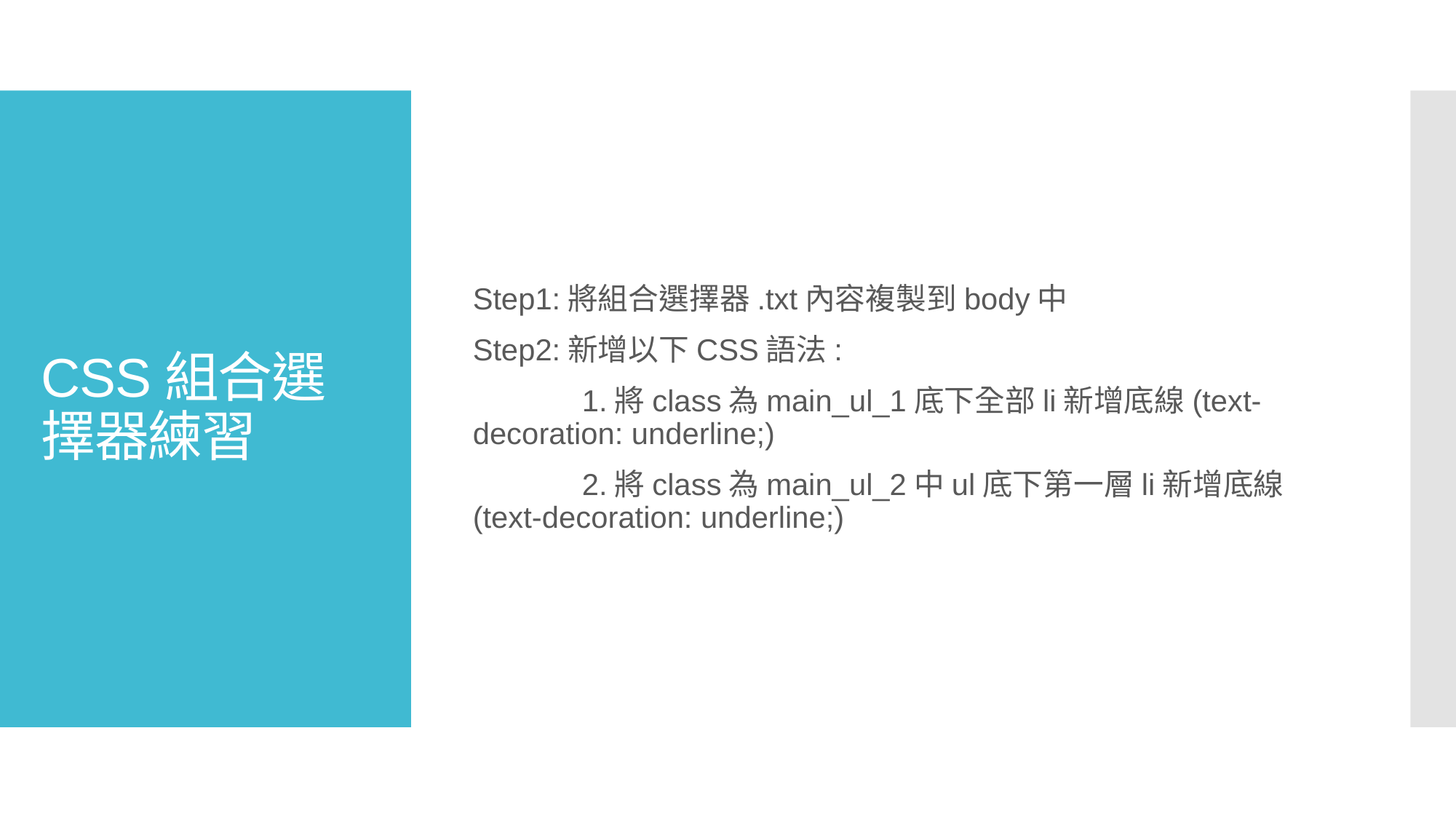

Step1:將組合選擇器.txt內容複製到body中
Step2:新增以下CSS語法:
	1.將class為main_ul_1底下全部li新增底線(text-decoration: underline;)
	2.將class為main_ul_2中ul底下第一層li新增底線(text-decoration: underline;)
# CSS組合選擇器練習